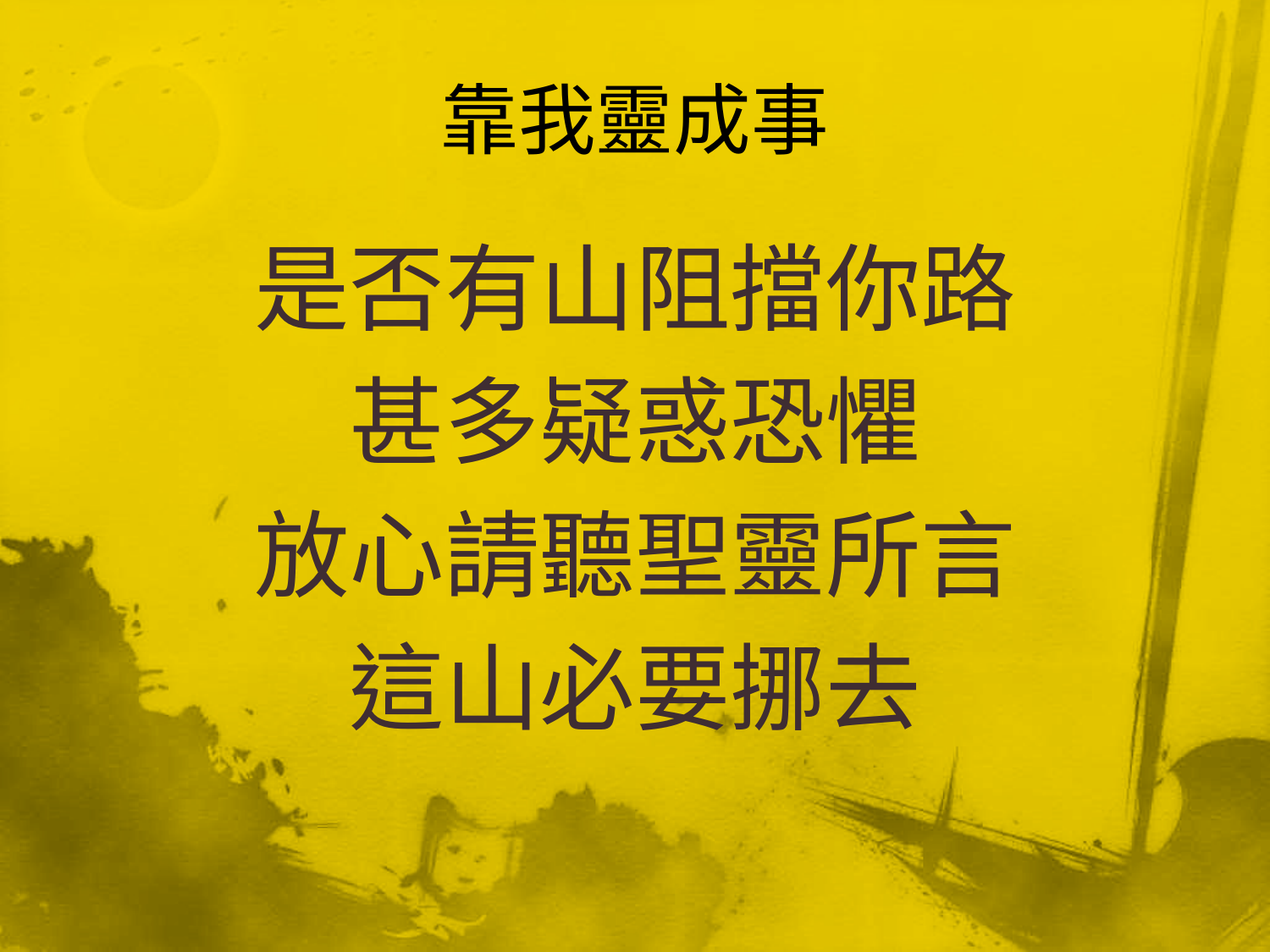

# 靠我靈成事
是否有山阻擋你路
甚多疑惑恐懼
放心請聽聖靈所言
這山必要挪去